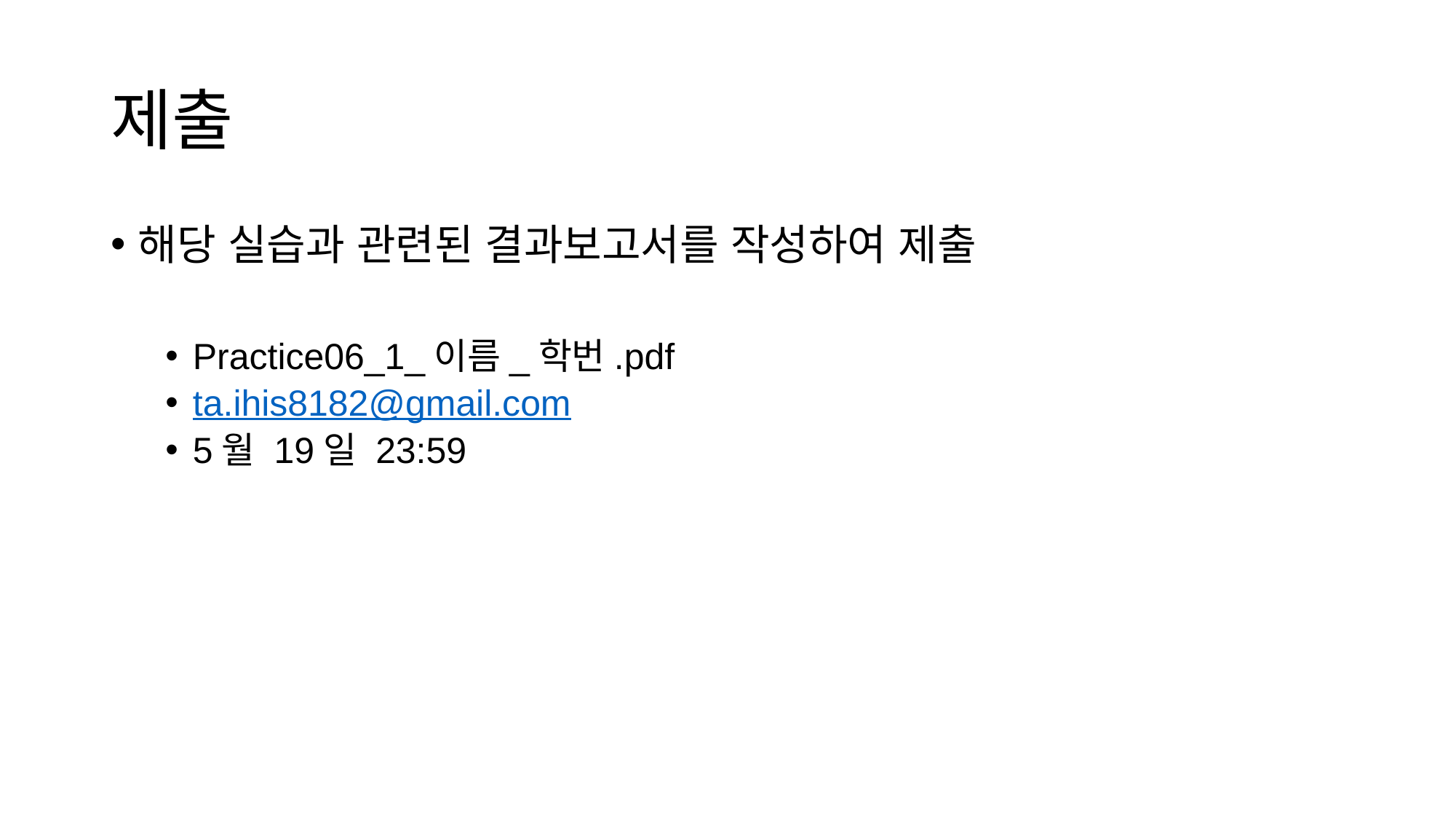

# 제출
해당 실습과 관련된 결과보고서를 작성하여 제출

Practice06_1_이름_학번.pdf
ta.ihis8182@gmail.com
5월 19일 23:59